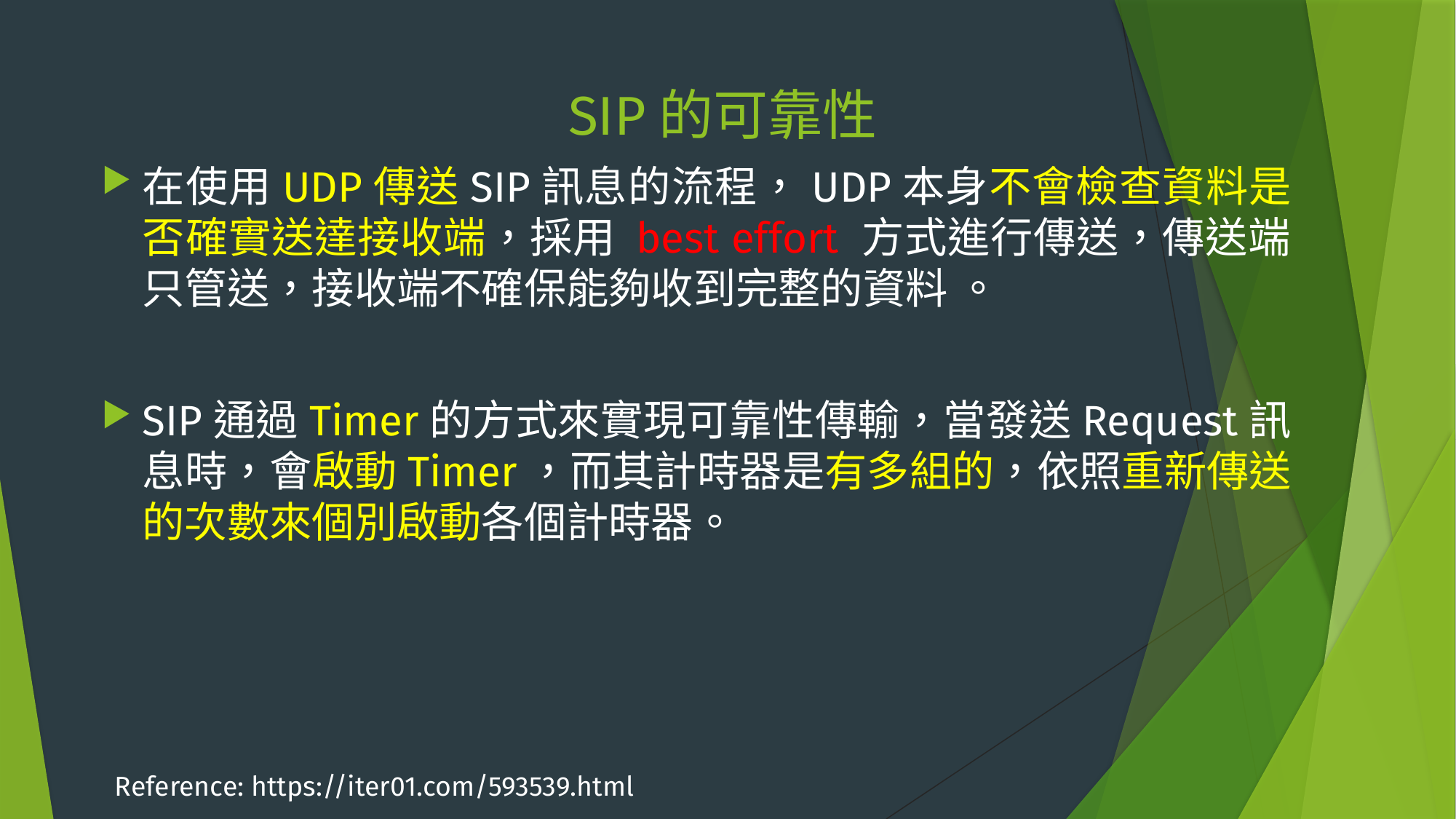

# SIP的可靠性
在使用UDP傳送SIP訊息的流程，UDP本身不會檢查資料是否確實送達接收端，採用 best effort 方式進行傳送，傳送端只管送，接收端不確保能夠收到完整的資料 。

SIP通過Timer的方式來實現可靠性傳輸，當發送Request訊息時，會啟動Timer，而其計時器是有多組的，依照重新傳送的次數來個別啟動各個計時器。
Reference: https://iter01.com/593539.html